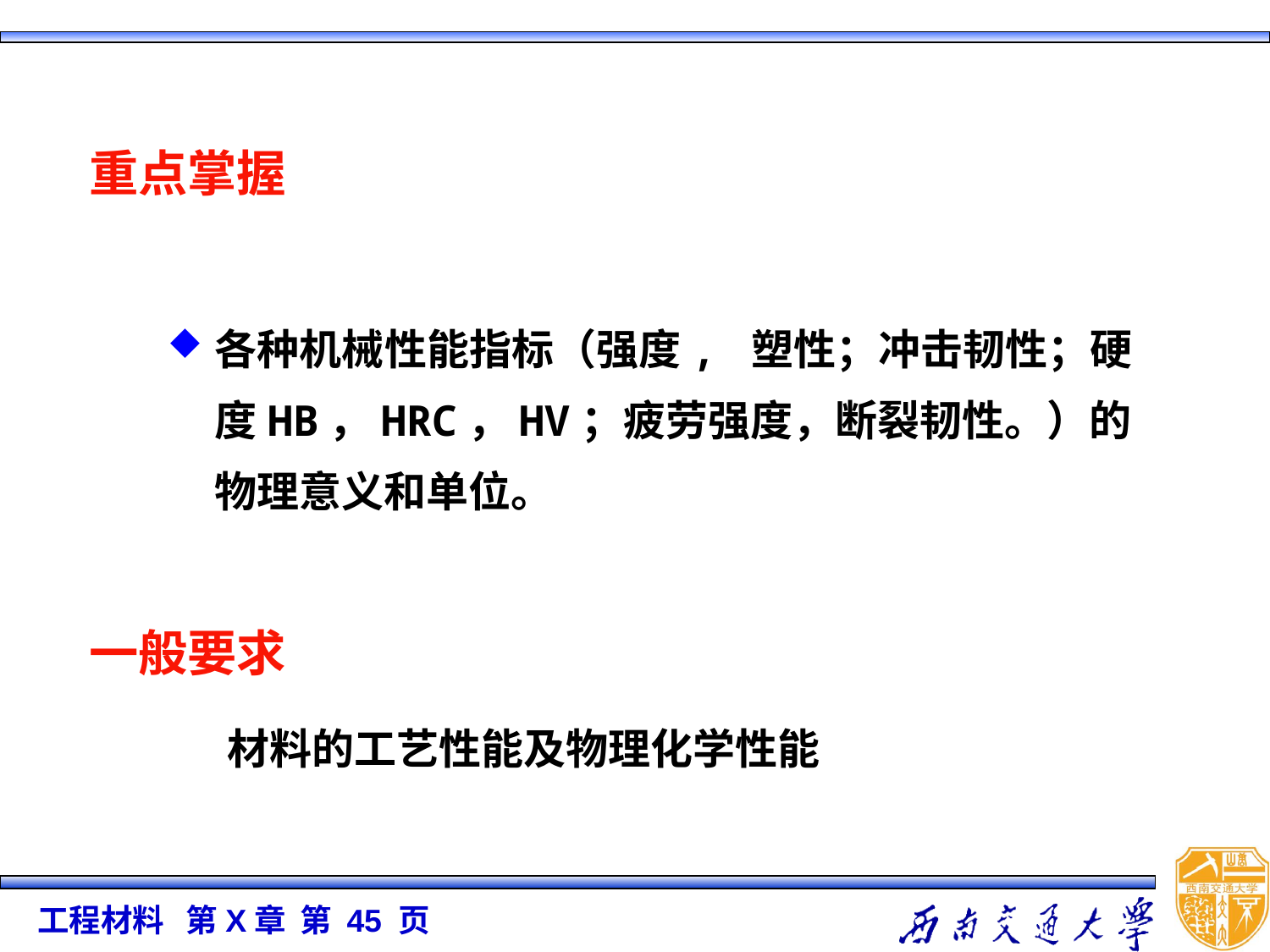

重点掌握
各种机械性能指标（强度, 塑性；冲击韧性；硬度HB，HRC，HV；疲劳强度，断裂韧性。）的物理意义和单位。
一般要求
材料的工艺性能及物理化学性能